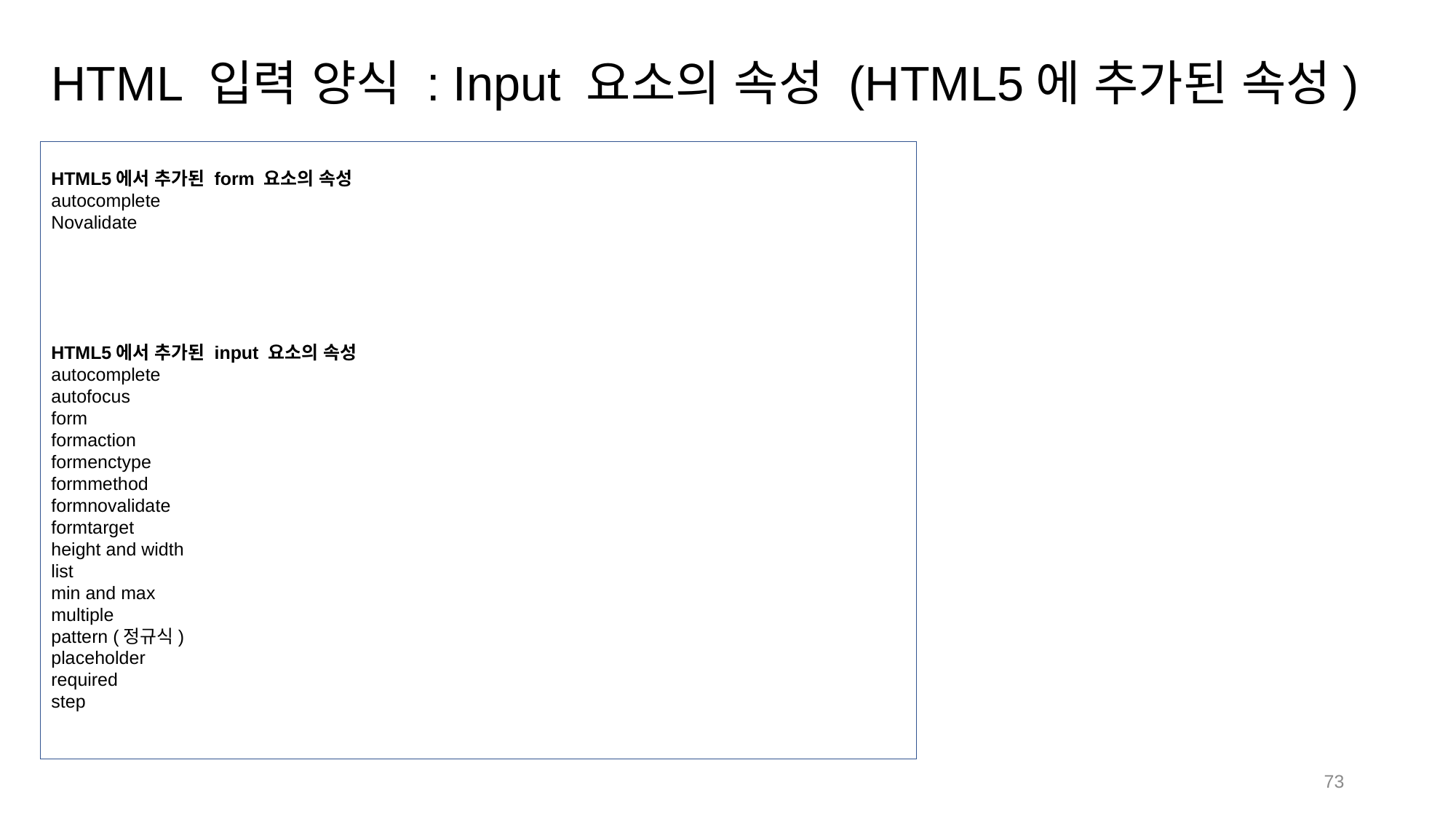

# HTML 입력 양식 : Input 요소의 속성 (HTML5에 추가된 속성)
HTML5에서 추가된 form 요소의 속성
autocomplete
Novalidate

HTML5에서 추가된 input 요소의 속성
autocomplete
autofocus
form
formaction
formenctype
formmethod
formnovalidate
formtarget
height and width
list
min and max
multiple
pattern (정규식)
placeholder
required
step

73